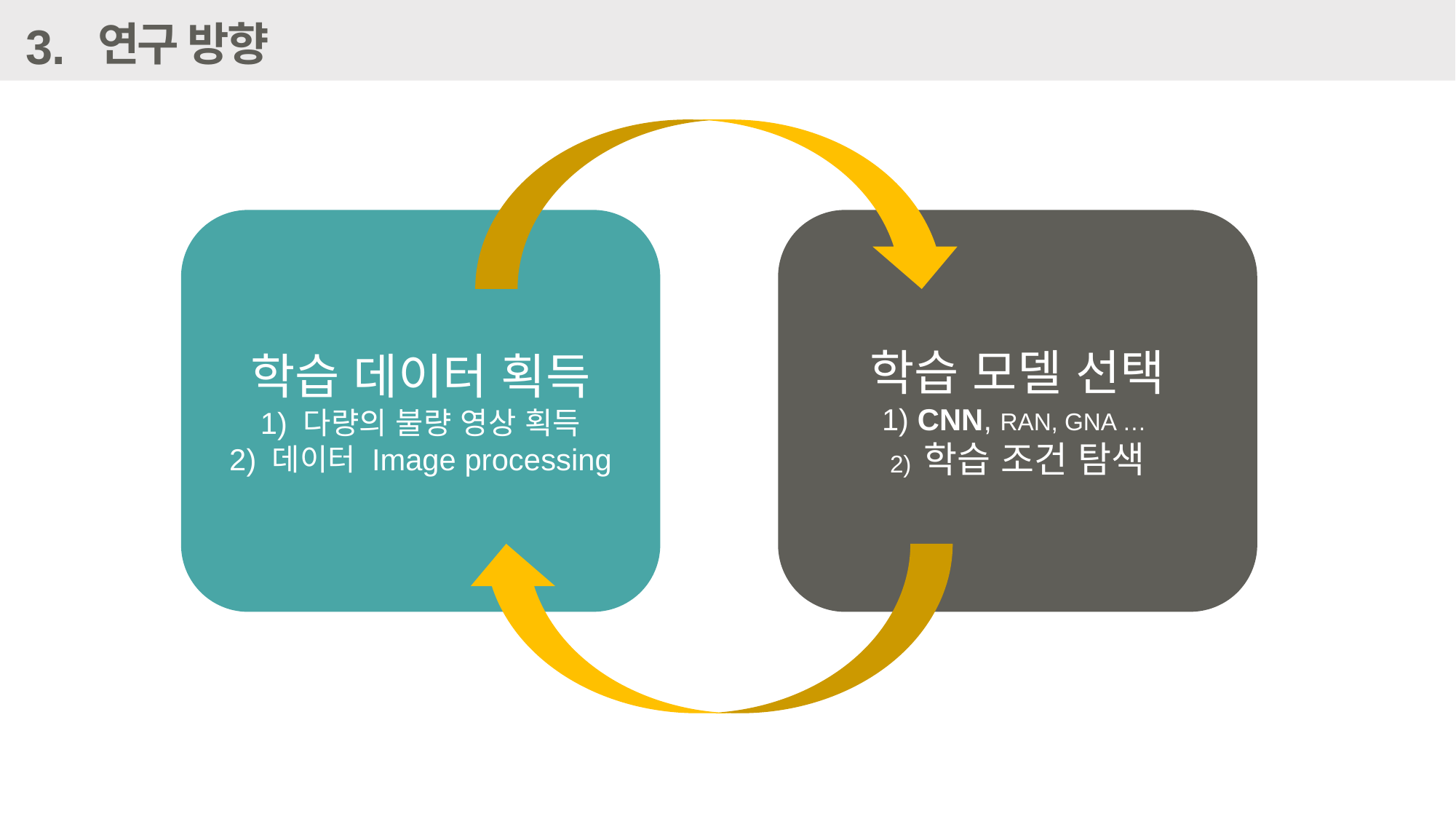

연구 방향
3.

학습 데이터 획득
1) 다량의 불량 영상 획득
2) 데이터 Image processing
학습 모델 선택
1) CNN, RAN, GNA …
2) 학습 조건 탐색